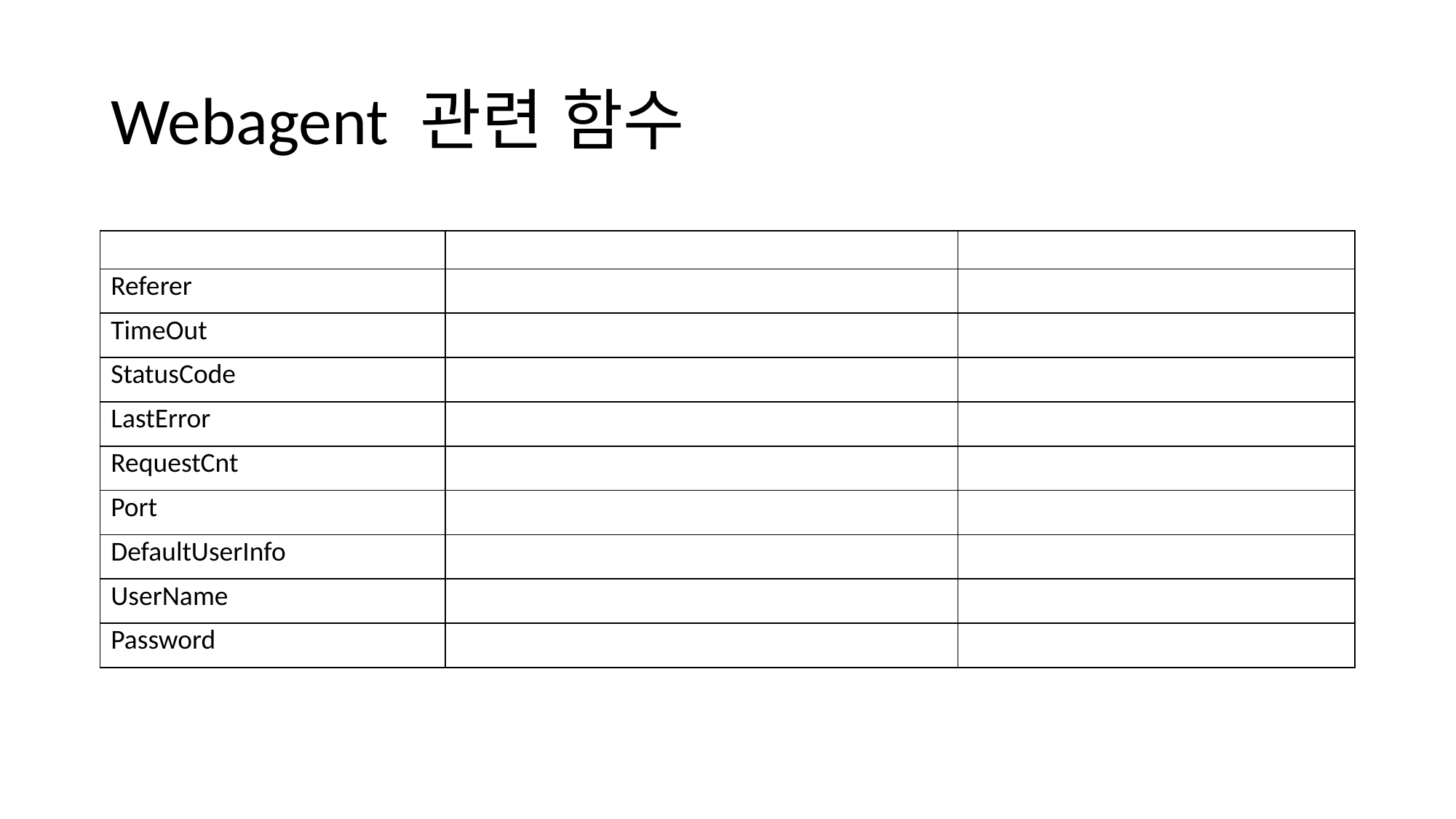

# Webagent 관련 함수
|  |  |  |
| --- | --- | --- |
| Referer |  |  |
| TimeOut |  |  |
| StatusCode |  |  |
| LastError |  |  |
| RequestCnt |  |  |
| Port |  |  |
| DefaultUserInfo |  |  |
| UserName |  |  |
| Password |  |  |